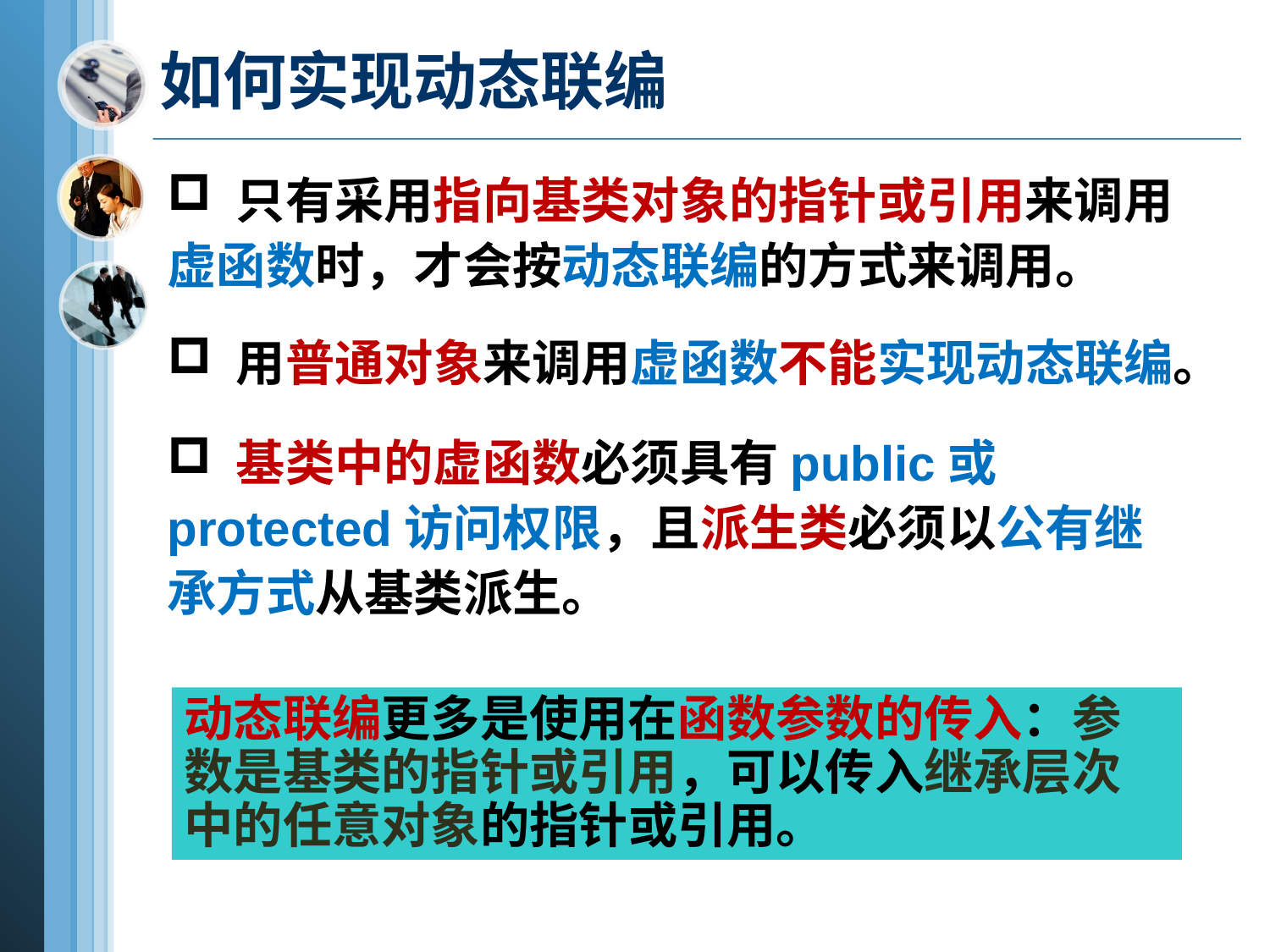

# 如何实现动态联编
 只有采用指向基类对象的指针或引用来调用虚函数时，才会按动态联编的方式来调用。
 用普通对象来调用虚函数不能实现动态联编。
 基类中的虚函数必须具有public或protected访问权限，且派生类必须以公有继承方式从基类派生。
动态联编更多是使用在函数参数的传入：参
数是基类的指针或引用，可以传入继承层次
中的任意对象的指针或引用。